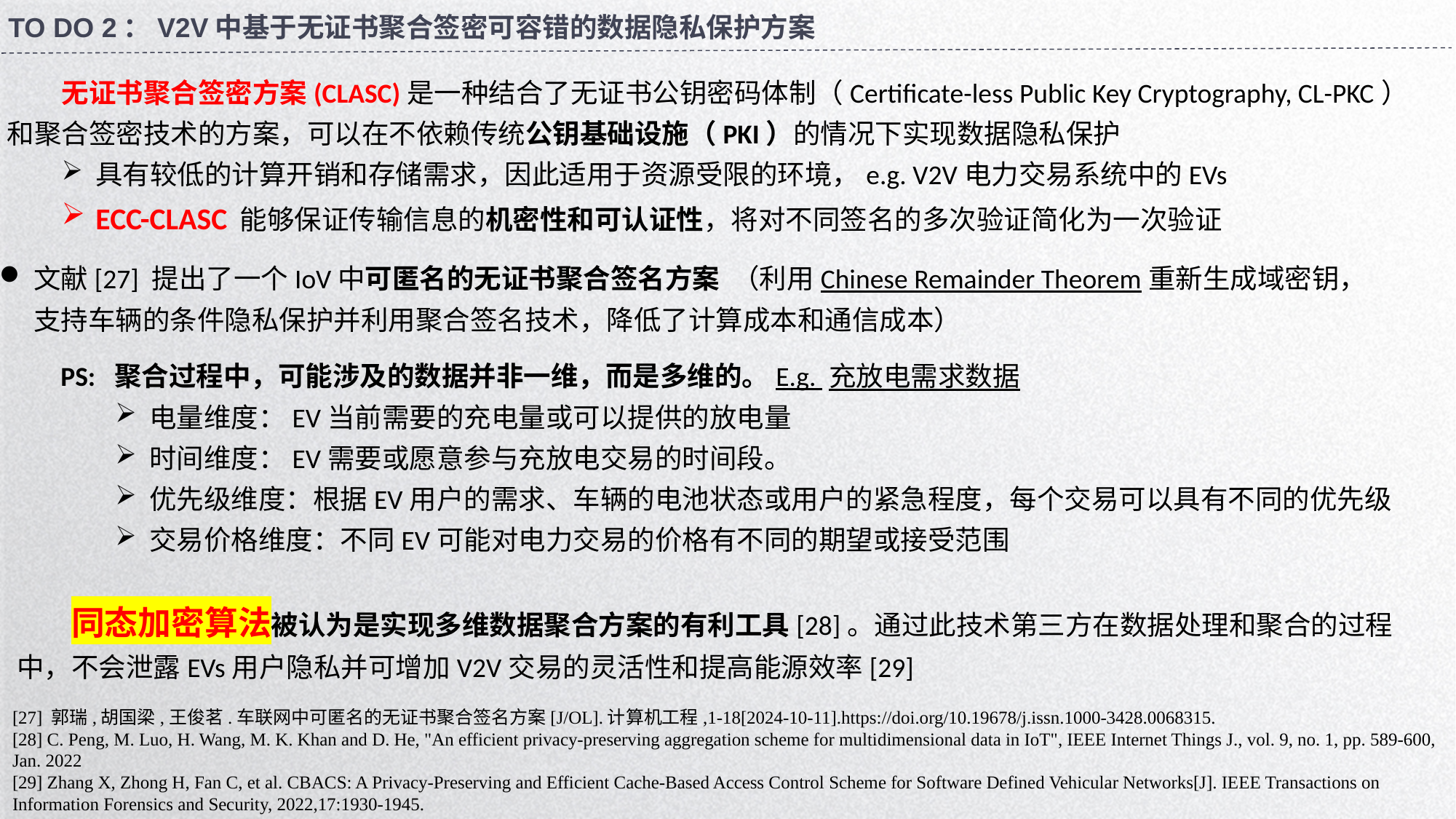

TO DO 2：V2V中基于无证书聚合签密可容错的数据隐私保护方案
无证书聚合签密方案(CLASC)是一种结合了无证书公钥密码体制（Certificate-less Public Key Cryptography, CL-PKC）和聚合签密技术的方案，可以在不依赖传统公钥基础设施（PKI）的情况下实现数据隐私保护
具有较低的计算开销和存储需求，因此适用于资源受限的环境，e.g. V2V电力交易系统中的EVs
ECC-CLASC 能够保证传输信息的机密性和可认证性，将对不同签名的多次验证简化为一次验证
文献[27] 提出了一个IoV中可匿名的无证书聚合签名方案  （利用Chinese Remainder Theorem重新生成域密钥，支持车辆的条件隐私保护并利用聚合签名技术，降低了计算成本和通信成本）
PS:  聚合过程中，可能涉及的数据并非一维，而是多维的。E.g. 充放电需求数据
电量维度：EV当前需要的充电量或可以提供的放电量
时间维度：EV需要或愿意参与充放电交易的时间段。
优先级维度：根据EV用户的需求、车辆的电池状态或用户的紧急程度，每个交易可以具有不同的优先级
交易价格维度：不同EV可能对电力交易的价格有不同的期望或接受范围
同态加密算法被认为是实现多维数据聚合方案的有利工具[28]。通过此技术第三方在数据处理和聚合的过程中，不会泄露EVs用户隐私并可增加V2V交易的灵活性和提高能源效率[29]
[27] 郭瑞,胡国梁,王俊茗.车联网中可匿名的无证书聚合签名方案[J/OL].计算机工程,1-18[2024-10-11].https://doi.org/10.19678/j.issn.1000-3428.0068315.
[28] C. Peng, M. Luo, H. Wang, M. K. Khan and D. He, "An efficient privacy-preserving aggregation scheme for multidimensional data in IoT", IEEE Internet Things J., vol. 9, no. 1, pp. 589-600, Jan. 2022
[29] Zhang X, Zhong H, Fan C, et al. CBACS: A Privacy-Preserving and Efficient Cache-Based Access Control Scheme for Software Defined Vehicular Networks[J]. IEEE Transactions on Information Forensics and Security, 2022,17:1930-1945.